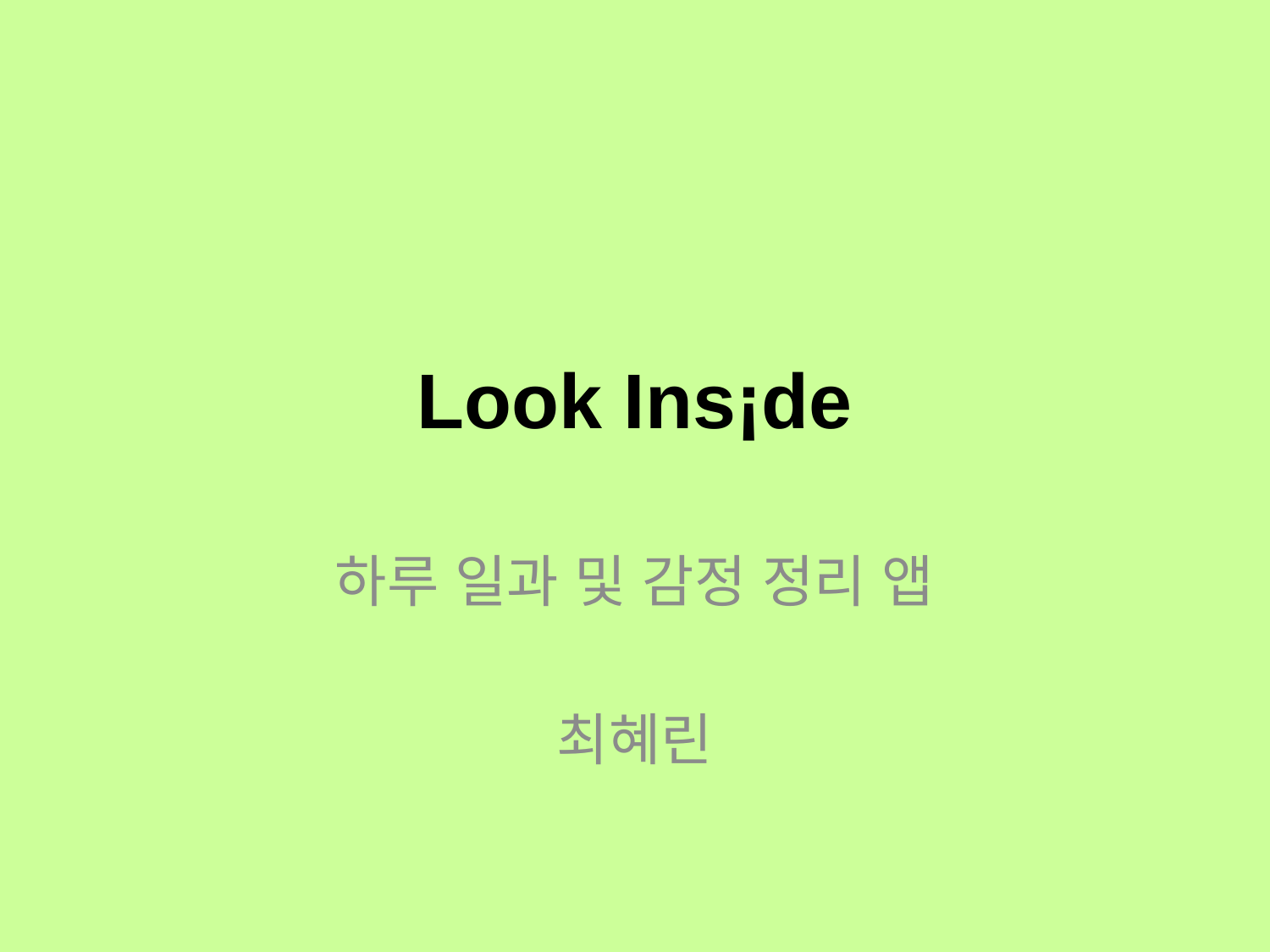

# Look Ins¡de
하루 일과 및 감정 정리 앱

최혜린